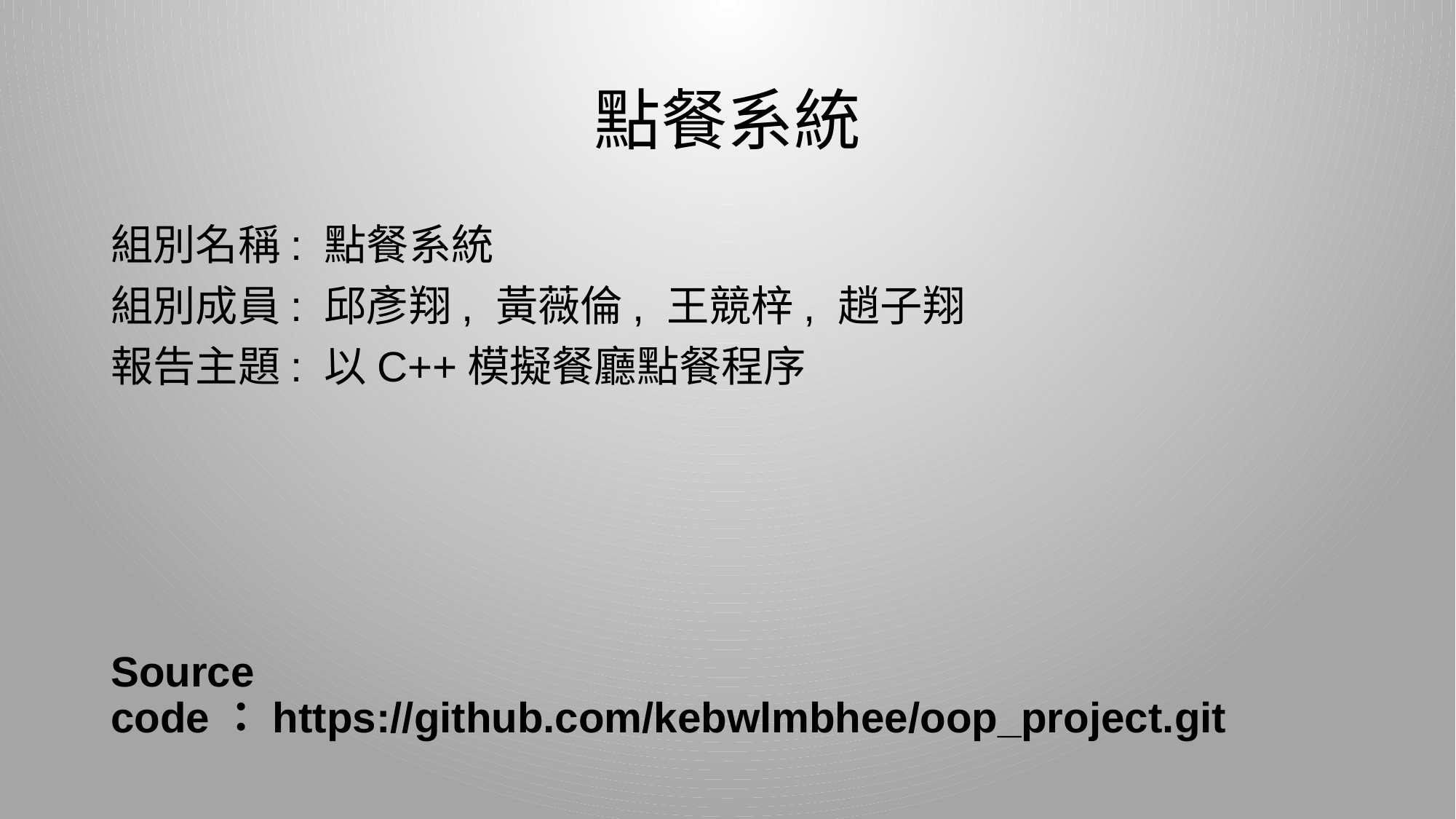

# 點餐系統
組別名稱: 點餐系統
組別成員: 邱彥翔, 黃薇倫, 王競梓, 趙子翔
報告主題: 以C++模擬餐廳點餐程序

Source code：https://github.com/kebwlmbhee/oop_project.git